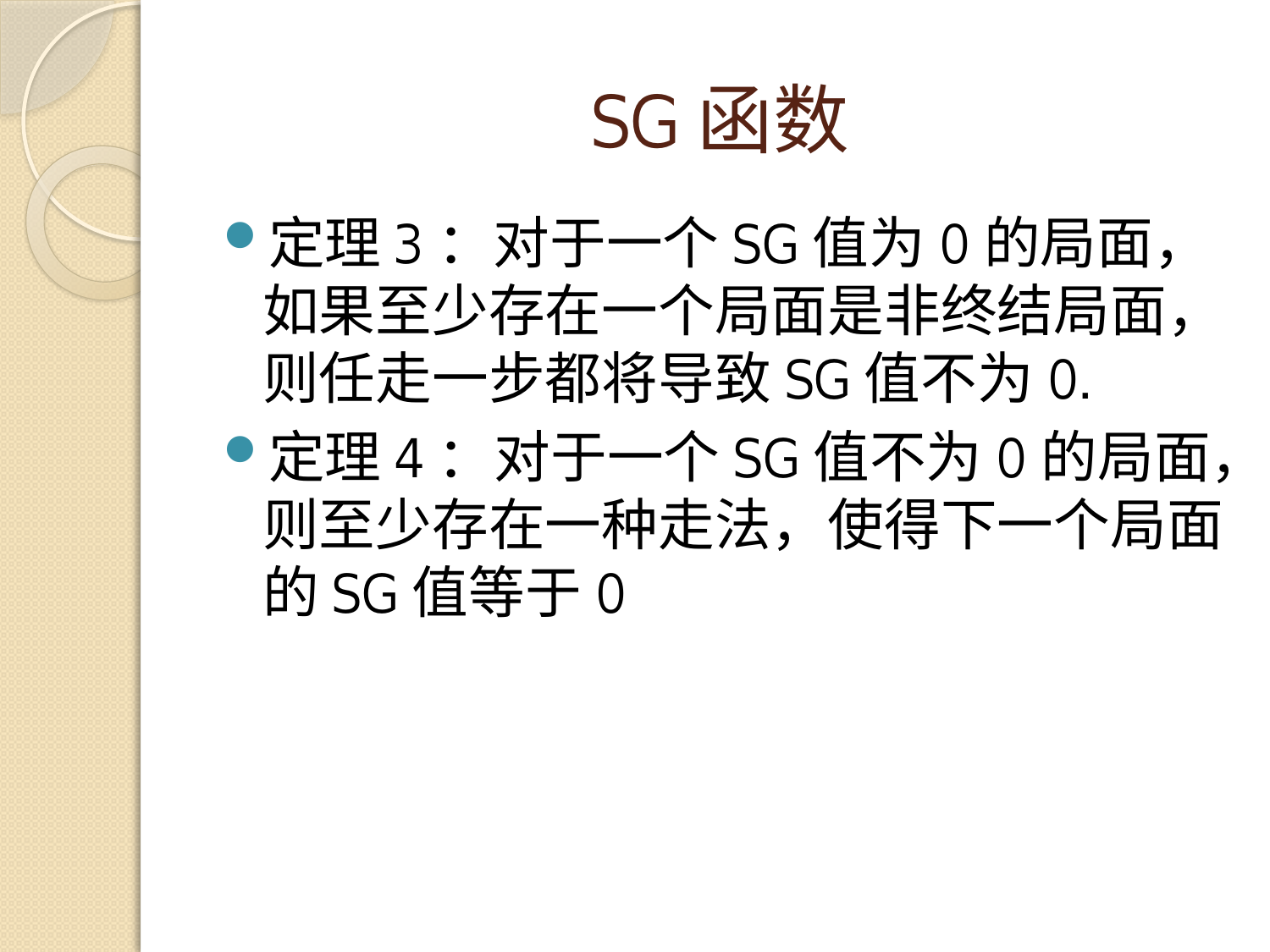

# SG函数
定理3：对于一个SG值为0的局面，如果至少存在一个局面是非终结局面，则任走一步都将导致SG值不为0.
定理4：对于一个SG值不为0的局面，则至少存在一种走法，使得下一个局面的SG值等于0